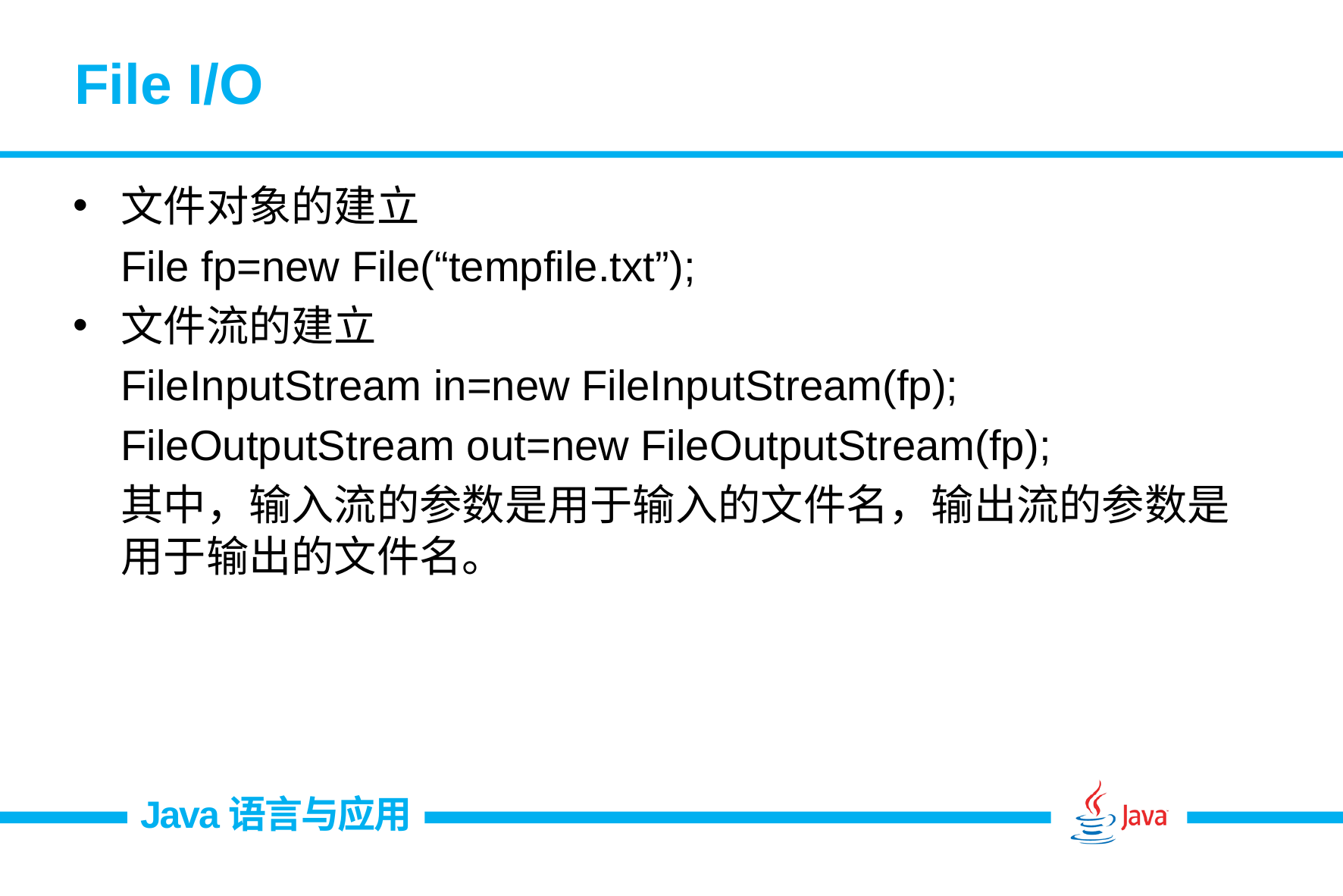

# File I/O
文件对象的建立
	File fp=new File(“tempfile.txt”);
文件流的建立
	FileInputStream in=new FileInputStream(fp);
	FileOutputStream out=new FileOutputStream(fp);
	其中，输入流的参数是用于输入的文件名，输出流的参数是用于输出的文件名。

27